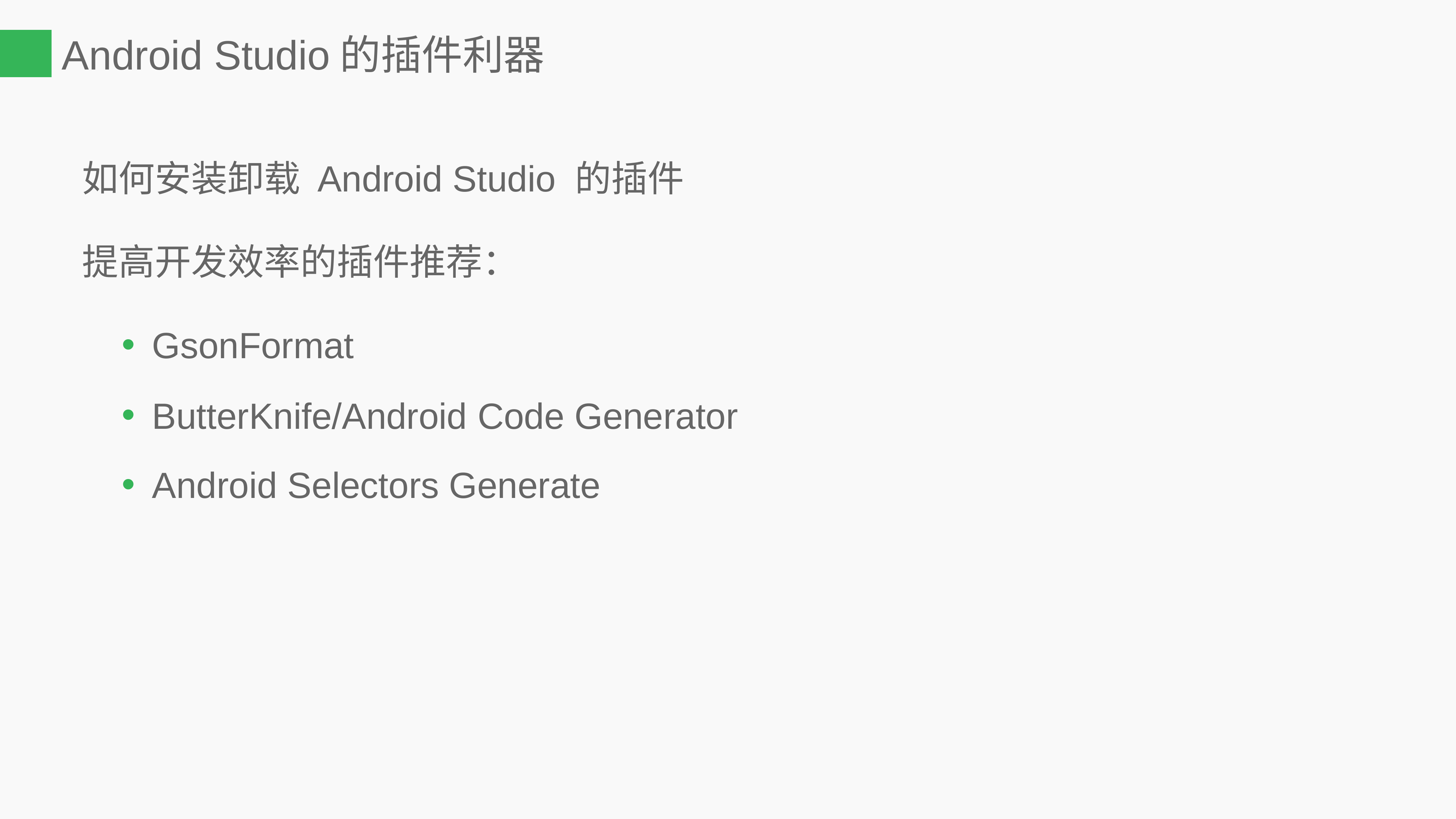

# Android Studio的插件利器
如何安装卸载 Android Studio 的插件
提高开发效率的插件推荐：
GsonFormat
ButterKnife/Android Code Generator

Android Selectors Generate